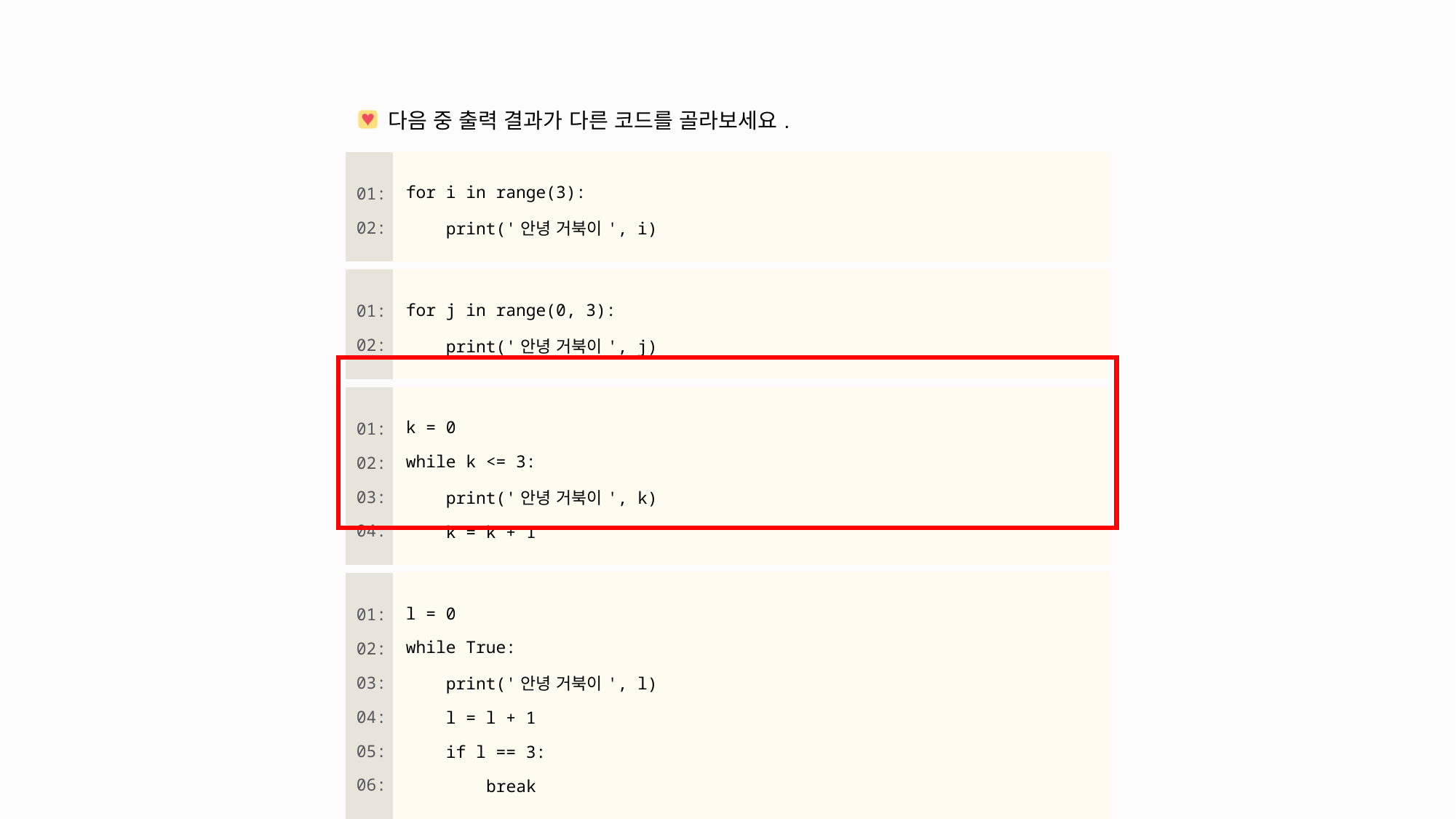

| 다음 중 출력 결과가 다른 코드를 골라보세요. |  |
| --- | --- |
| 01: 02: | for i in range(3): print('안녕 거북이', i) |
|  |  |
| 01: 02: | for j in range(0, 3): print('안녕 거북이', j) |
|  |  |
| 01: 02: 03: 04: | k = 0 while k <= 3: print('안녕 거북이', k) k = k + 1 |
|  |  |
| 01: 02: 03: 04: 05: 06: | l = 0 while True: print('안녕 거북이', l) l = l + 1 if l == 3: break |